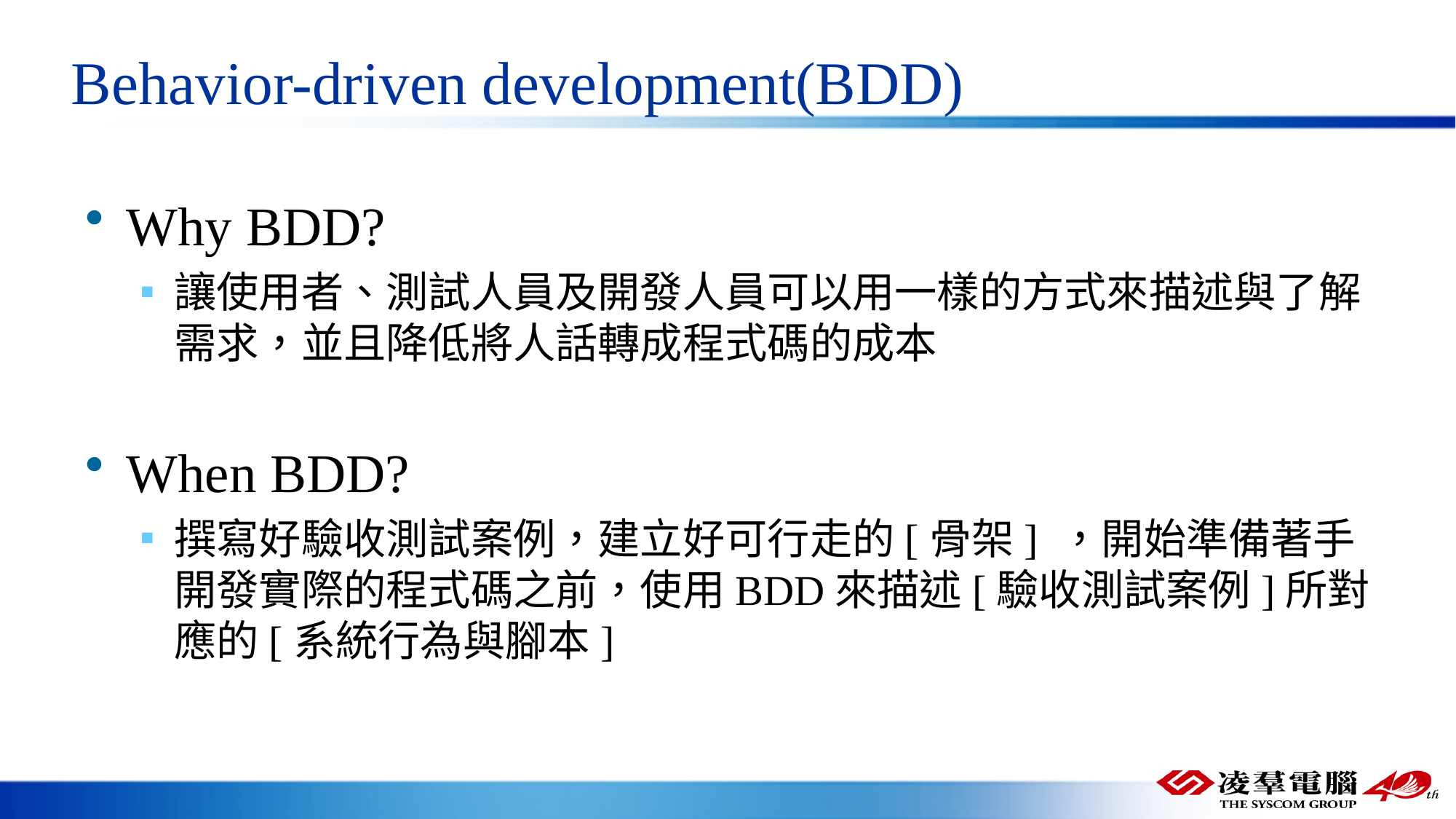

# Behavior-driven development(BDD)
Why BDD?
讓使用者、測試人員及開發人員可以用一樣的方式來描述與了解需求，並且降低將人話轉成程式碼的成本

When BDD?
撰寫好驗收測試案例，建立好可行走的[骨架] ，開始準備著手開發實際的程式碼之前，使用BDD來描述[驗收測試案例]所對應的[系統行為與腳本]